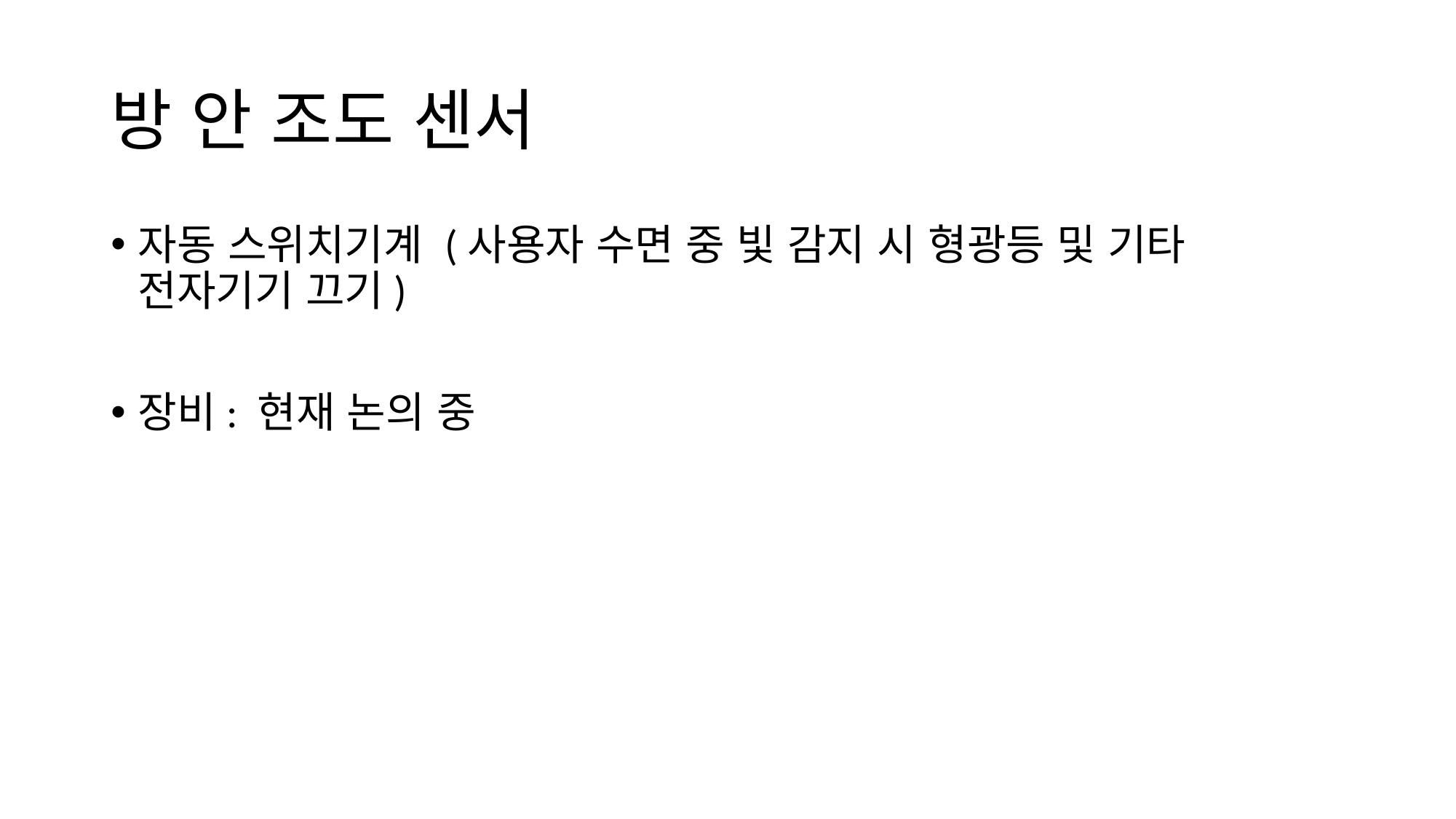

# 방 안 조도 센서
자동 스위치기계 (사용자 수면 중 빛 감지 시 형광등 및 기타 전자기기 끄기)

장비: 현재 논의 중